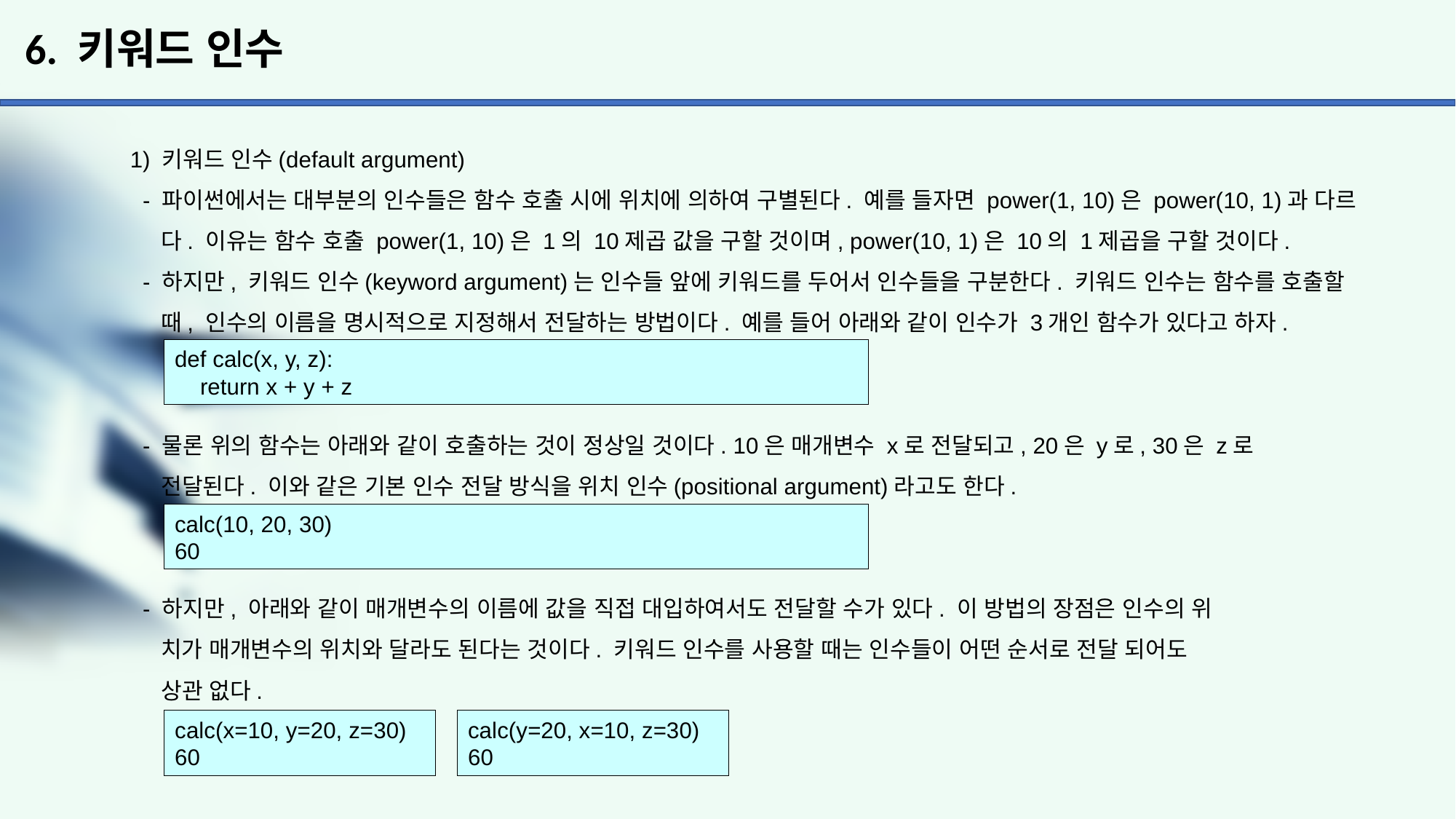

# 6. 키워드 인수
1) 키워드 인수(default argument)
  - 파이썬에서는 대부분의 인수들은 함수 호출 시에 위치에 의하여 구별된다. 예를 들자면 power(1, 10)은 power(10, 1)과 다르
    다. 이유는 함수 호출 power(1, 10)은 1의 10제곱 값을 구할 것이며, power(10, 1)은 10의 1제곱을 구할 것이다.
  - 하지만, 키워드 인수(keyword argument)는 인수들 앞에 키워드를 두어서 인수들을 구분한다. 키워드 인수는 함수를 호출할
    때, 인수의 이름을 명시적으로 지정해서 전달하는 방법이다. 예를 들어 아래와 같이 인수가 3개인 함수가 있다고 하자.

  - 물론 위의 함수는 아래와 같이 호출하는 것이 정상일 것이다. 10은 매개변수 x로 전달되고, 20은 y로, 30은 z로
    전달된다. 이와 같은 기본 인수 전달 방식을 위치 인수(positional argument)라고도 한다.

  - 하지만, 아래와 같이 매개변수의 이름에 값을 직접 대입하여서도 전달할 수가 있다. 이 방법의 장점은 인수의 위
    치가 매개변수의 위치와 달라도 된다는 것이다. 키워드 인수를 사용할 때는 인수들이 어떤 순서로 전달 되어도
    상관 없다.
def calc(x, y, z):
    return x + y + z
calc(10, 20, 30)
60
calc(x=10, y=20, z=30)
60
calc(y=20, x=10, z=30)
60